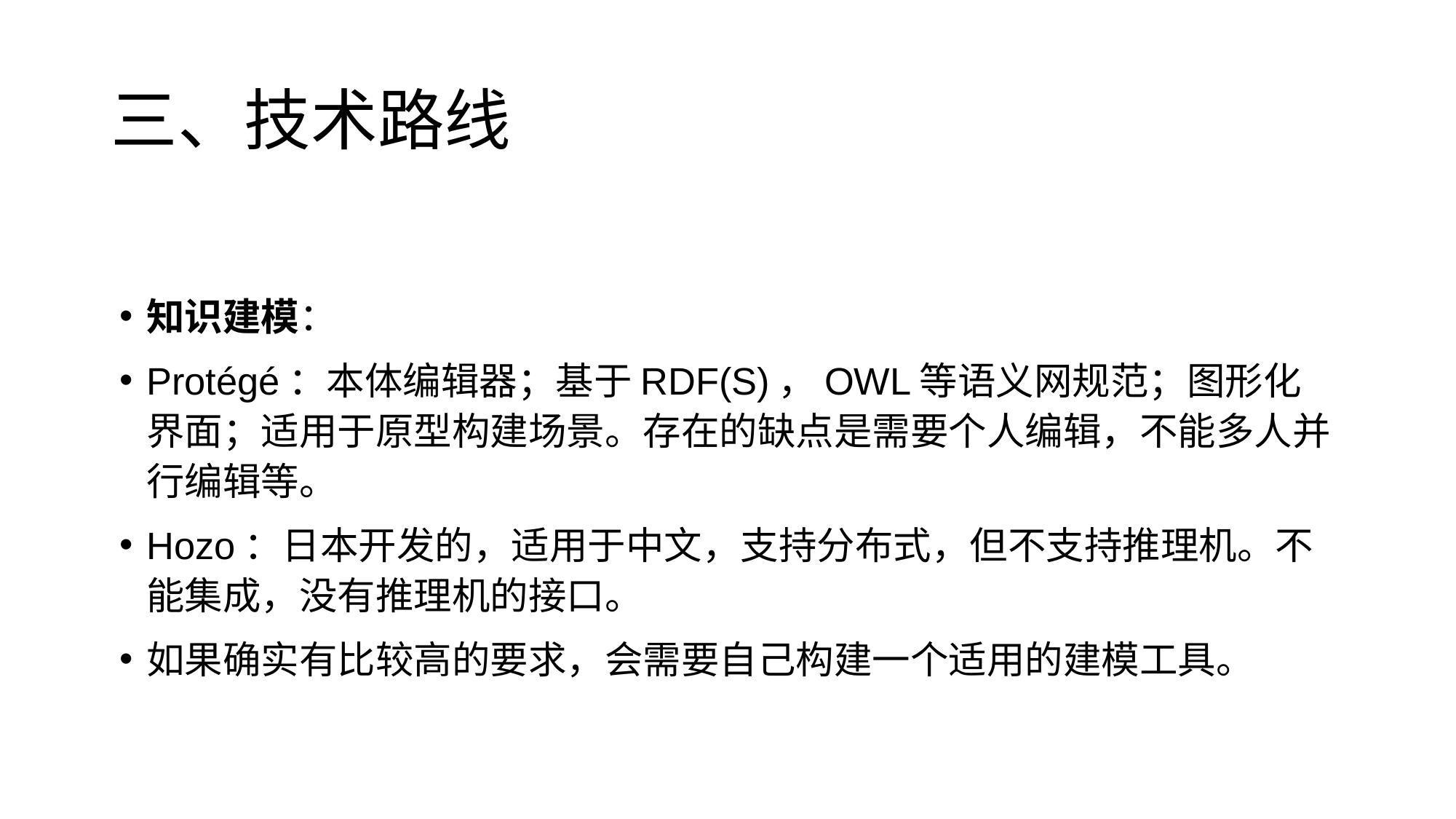

# 三、技术路线
知识建模：
Protégé：本体编辑器；基于RDF(S)，OWL等语义网规范；图形化界面；适用于原型构建场景。存在的缺点是需要个人编辑，不能多人并行编辑等。
Hozo：日本开发的，适用于中文，支持分布式，但不支持推理机。不能集成，没有推理机的接口。
如果确实有比较高的要求，会需要自己构建一个适用的建模工具。